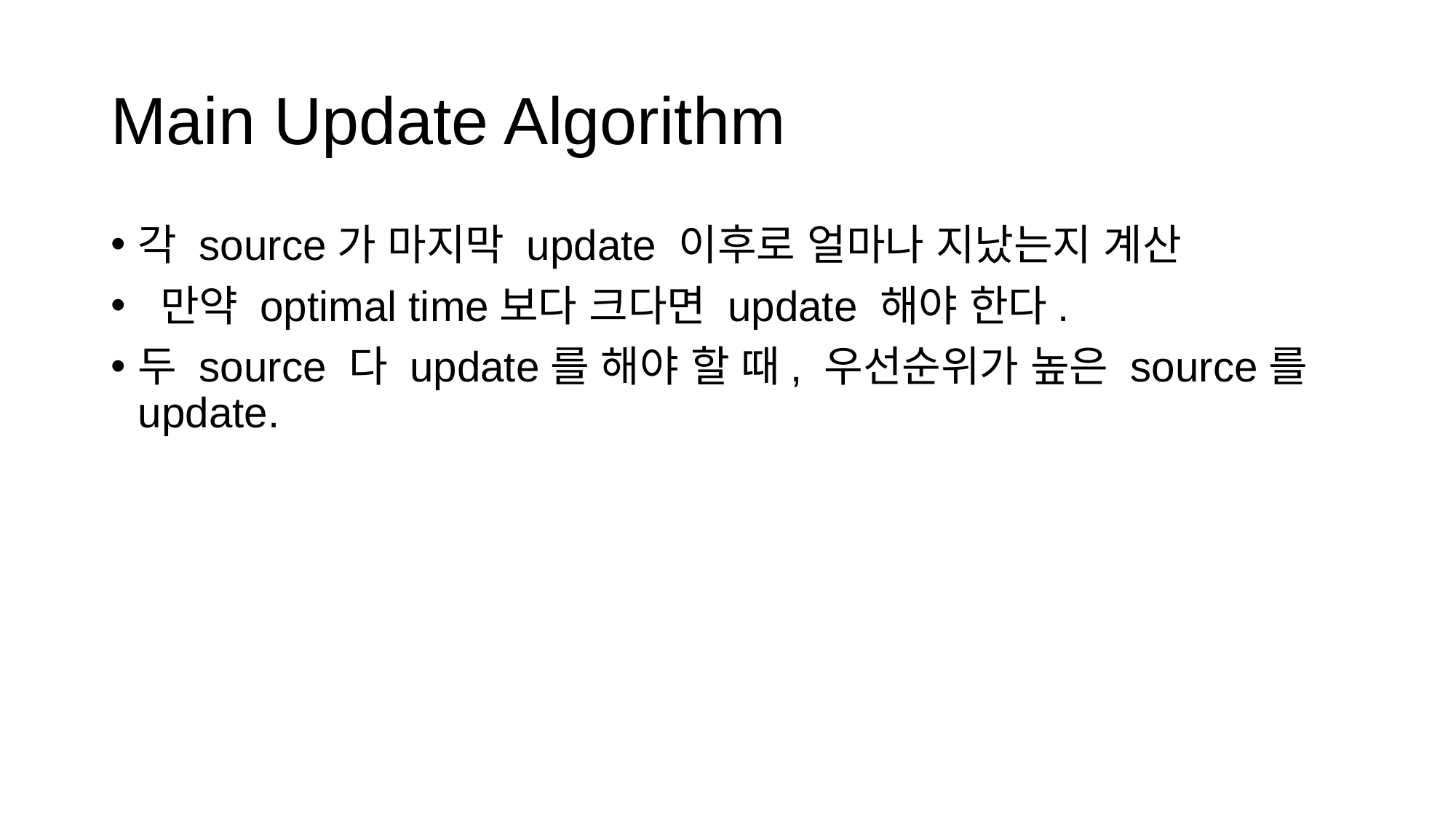

# Main Update Algorithm
각 source가 마지막 update 이후로 얼마나 지났는지 계산
 만약 optimal time보다 크다면 update 해야 한다.
두 source 다 update를 해야 할 때, 우선순위가 높은 source를 update.